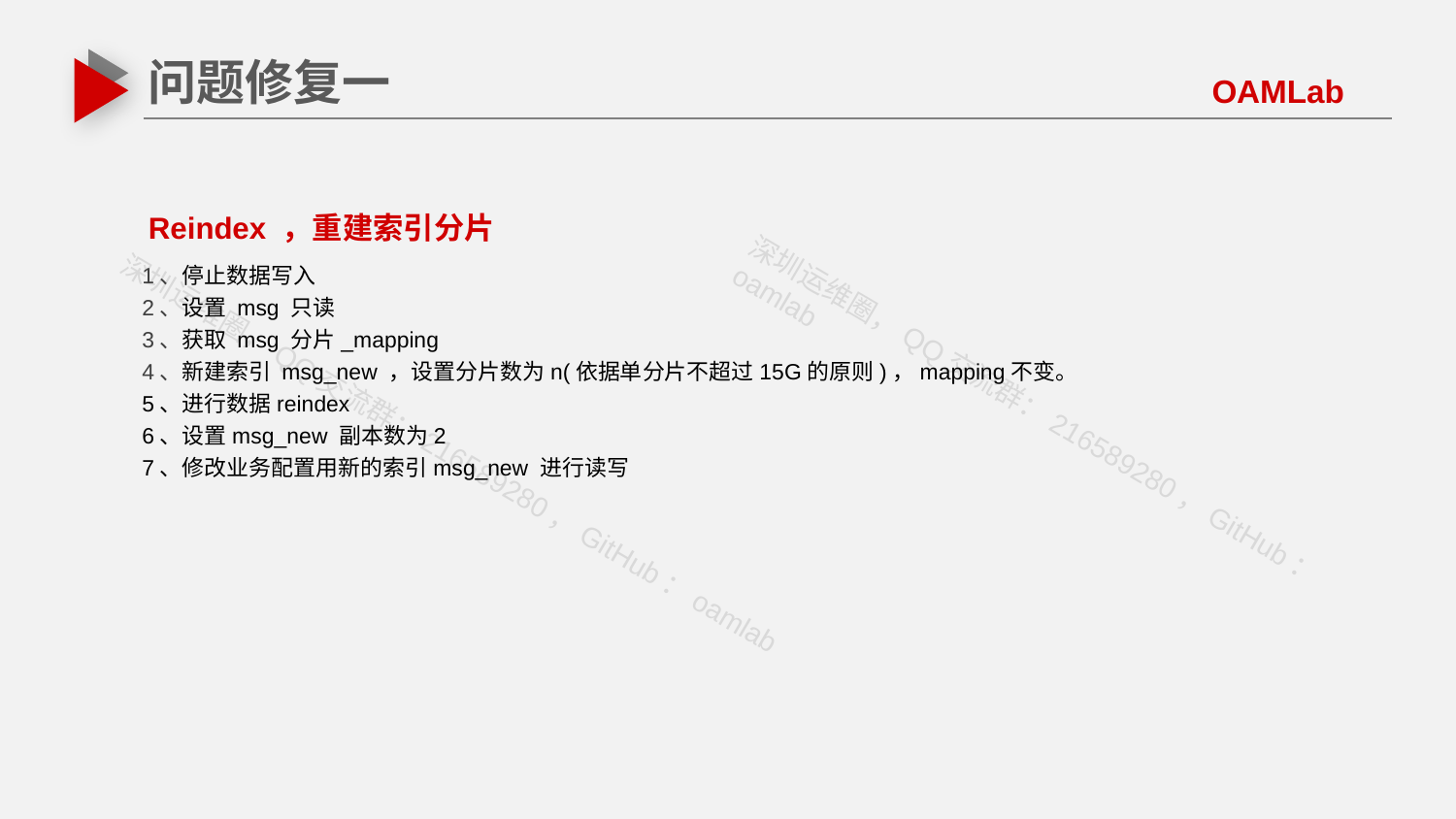

问题修复一
Reindex ，重建索引分片
1、停止数据写入
2、设置 msg 只读
3、获取 msg 分片_mapping
4、新建索引 msg_new ，设置分片数为n(依据单分片不超过15G的原则)，mapping不变。
5、进行数据reindex
6、设置msg_new 副本数为2
7、修改业务配置用新的索引msg_new 进行读写